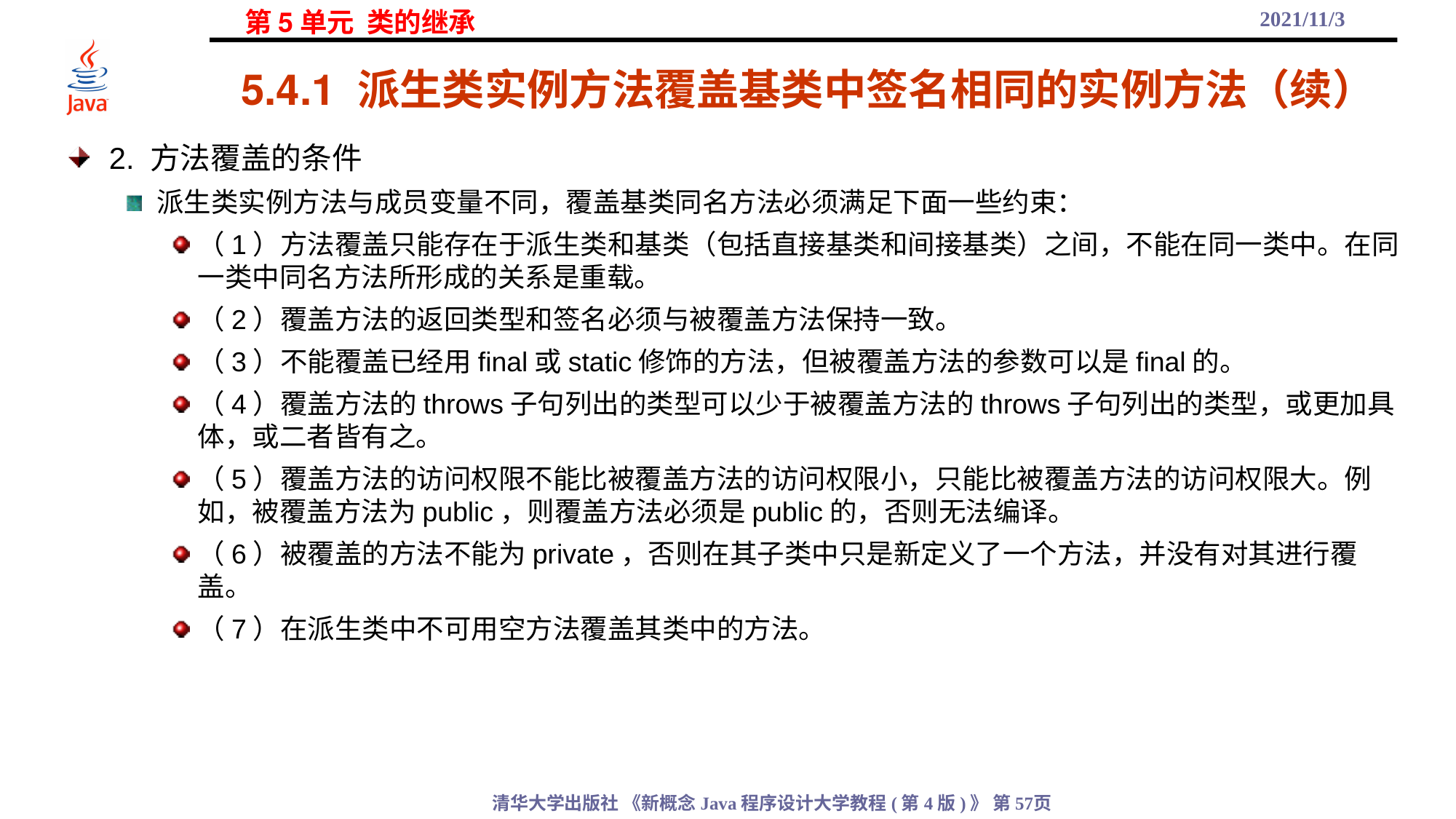

2021/11/3
# 5.4.1 派生类实例方法覆盖基类中签名相同的实例方法（续）
2. 方法覆盖的条件
派生类实例方法与成员变量不同，覆盖基类同名方法必须满足下面一些约束：
（1）方法覆盖只能存在于派生类和基类（包括直接基类和间接基类）之间，不能在同一类中。在同一类中同名方法所形成的关系是重载。
（2）覆盖方法的返回类型和签名必须与被覆盖方法保持一致。
（3）不能覆盖已经用final或static修饰的方法，但被覆盖方法的参数可以是final的。
（4）覆盖方法的throws子句列出的类型可以少于被覆盖方法的throws子句列出的类型，或更加具体，或二者皆有之。
（5）覆盖方法的访问权限不能比被覆盖方法的访问权限小，只能比被覆盖方法的访问权限大。例如，被覆盖方法为public，则覆盖方法必须是public的，否则无法编译。
（6）被覆盖的方法不能为private，否则在其子类中只是新定义了一个方法，并没有对其进行覆盖。
（7）在派生类中不可用空方法覆盖其类中的方法。